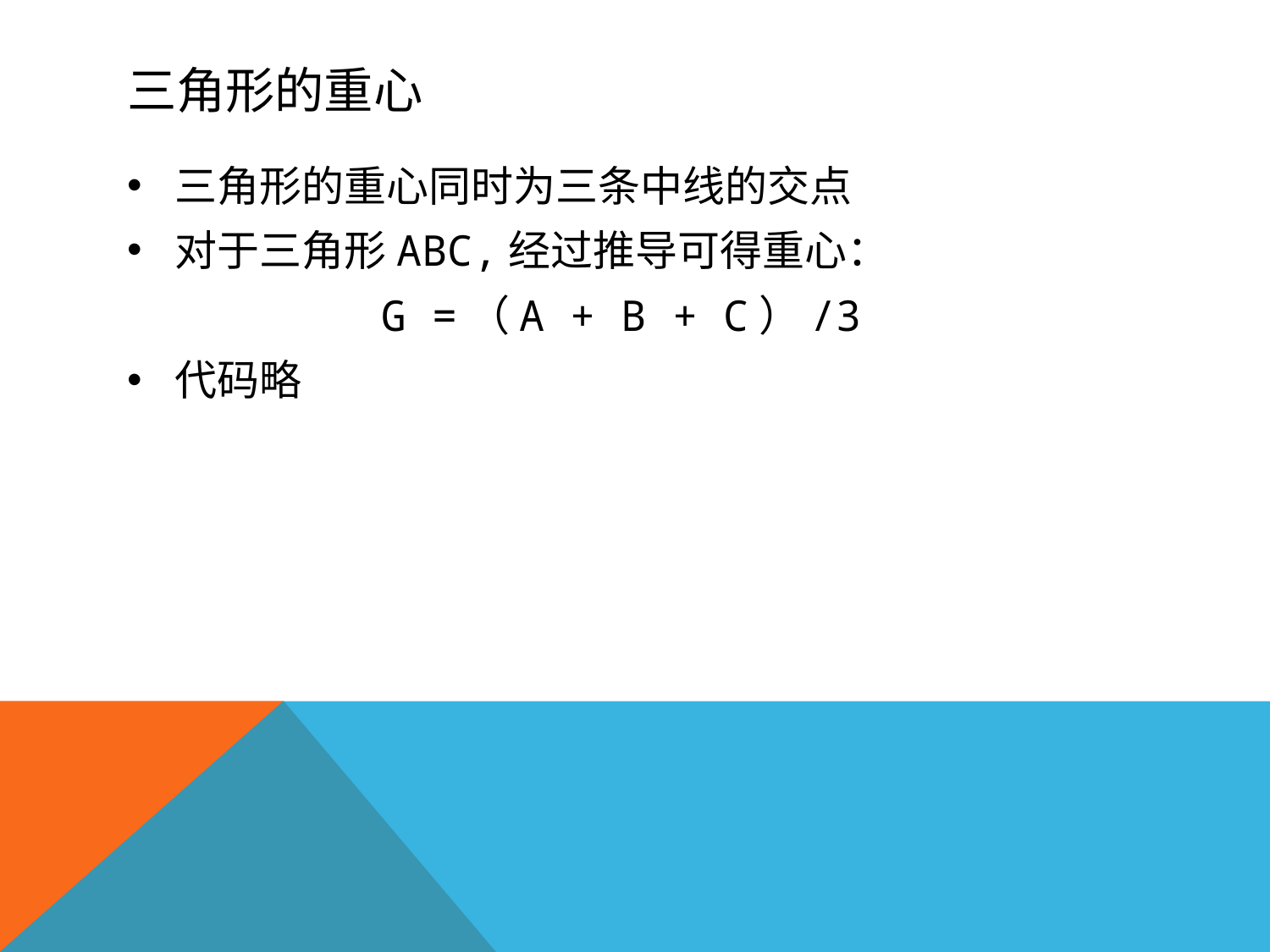

# 三角形的重心
三角形的重心同时为三条中线的交点
对于三角形ABC,经过推导可得重心：
		G =（A + B + C）/3
代码略